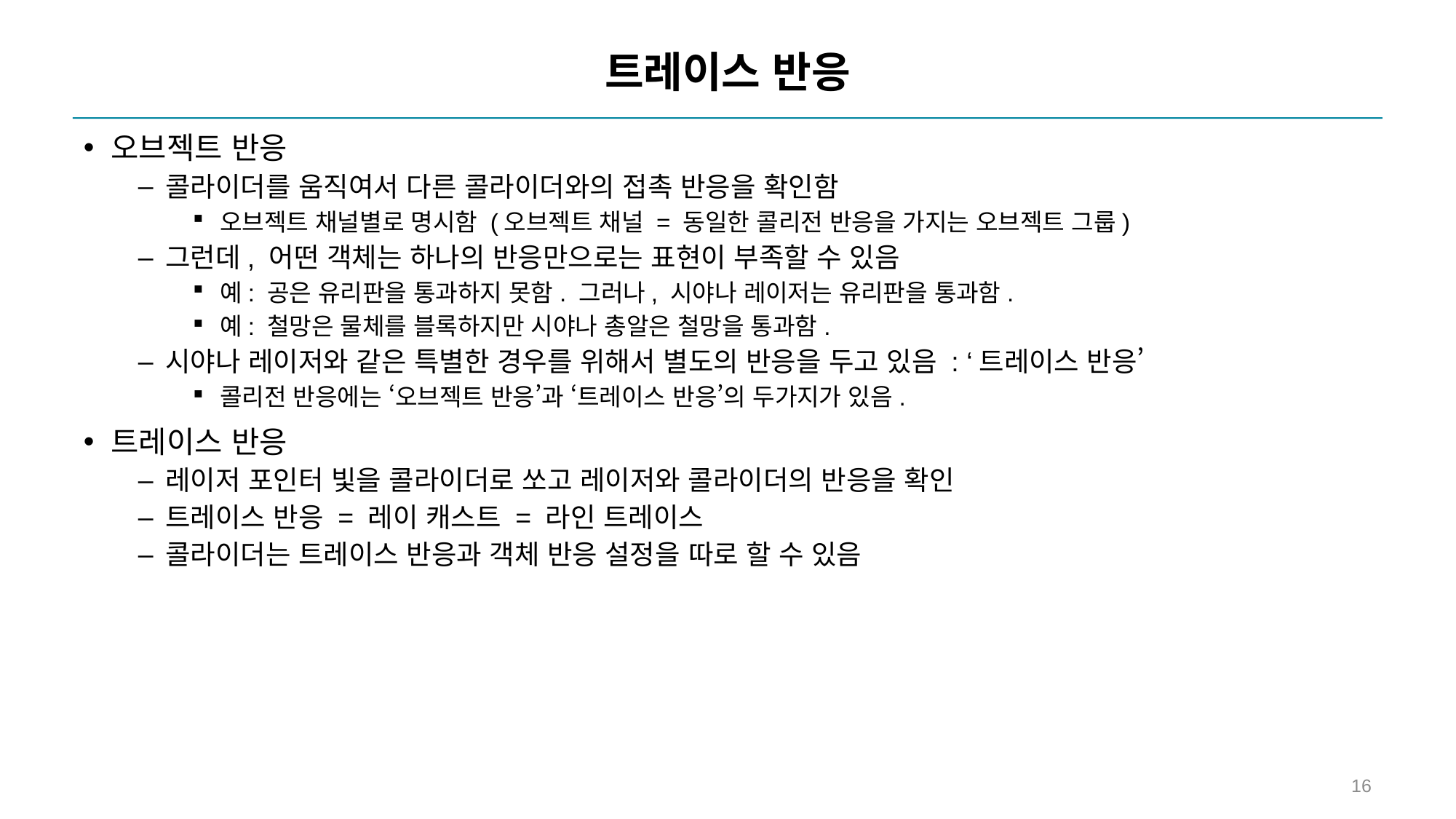

# 트레이스 반응
오브젝트 반응
콜라이더를 움직여서 다른 콜라이더와의 접촉 반응을 확인함
오브젝트 채널별로 명시함 (오브젝트 채널 = 동일한 콜리전 반응을 가지는 오브젝트 그룹)
그런데, 어떤 객체는 하나의 반응만으로는 표현이 부족할 수 있음
예: 공은 유리판을 통과하지 못함. 그러나, 시야나 레이저는 유리판을 통과함.
예: 철망은 물체를 블록하지만 시야나 총알은 철망을 통과함.
시야나 레이저와 같은 특별한 경우를 위해서 별도의 반응을 두고 있음 : ‘트레이스 반응’
콜리전 반응에는 ‘오브젝트 반응’과 ‘트레이스 반응’의 두가지가 있음.
트레이스 반응
레이저 포인터 빛을 콜라이더로 쏘고 레이저와 콜라이더의 반응을 확인
트레이스 반응 = 레이 캐스트 = 라인 트레이스
콜라이더는 트레이스 반응과 객체 반응 설정을 따로 할 수 있음

16